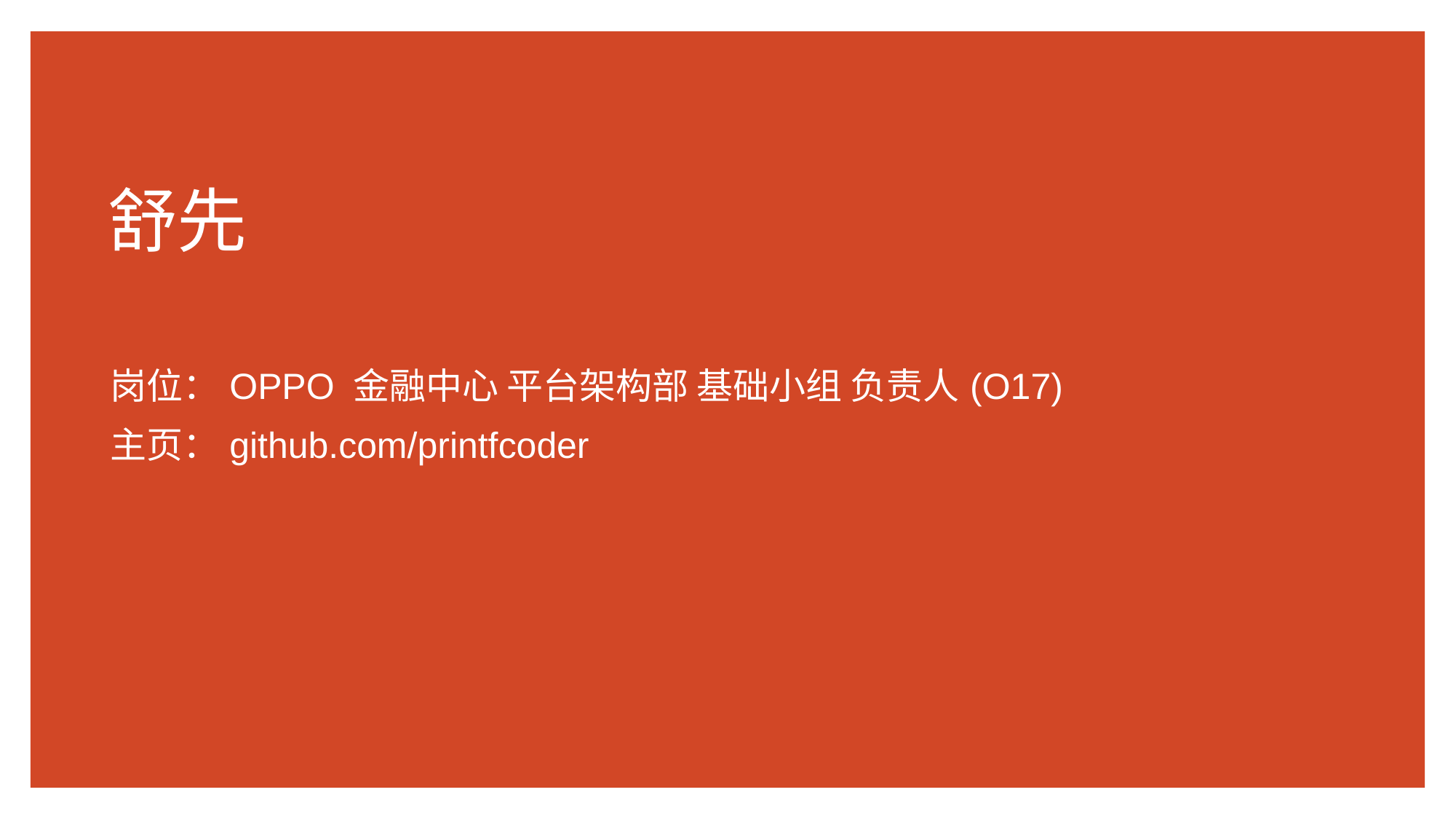

舒先

岗位：OPPO 金融中心 平台架构部 基础小组 负责人(O17)
主页：github.com/printfcoder